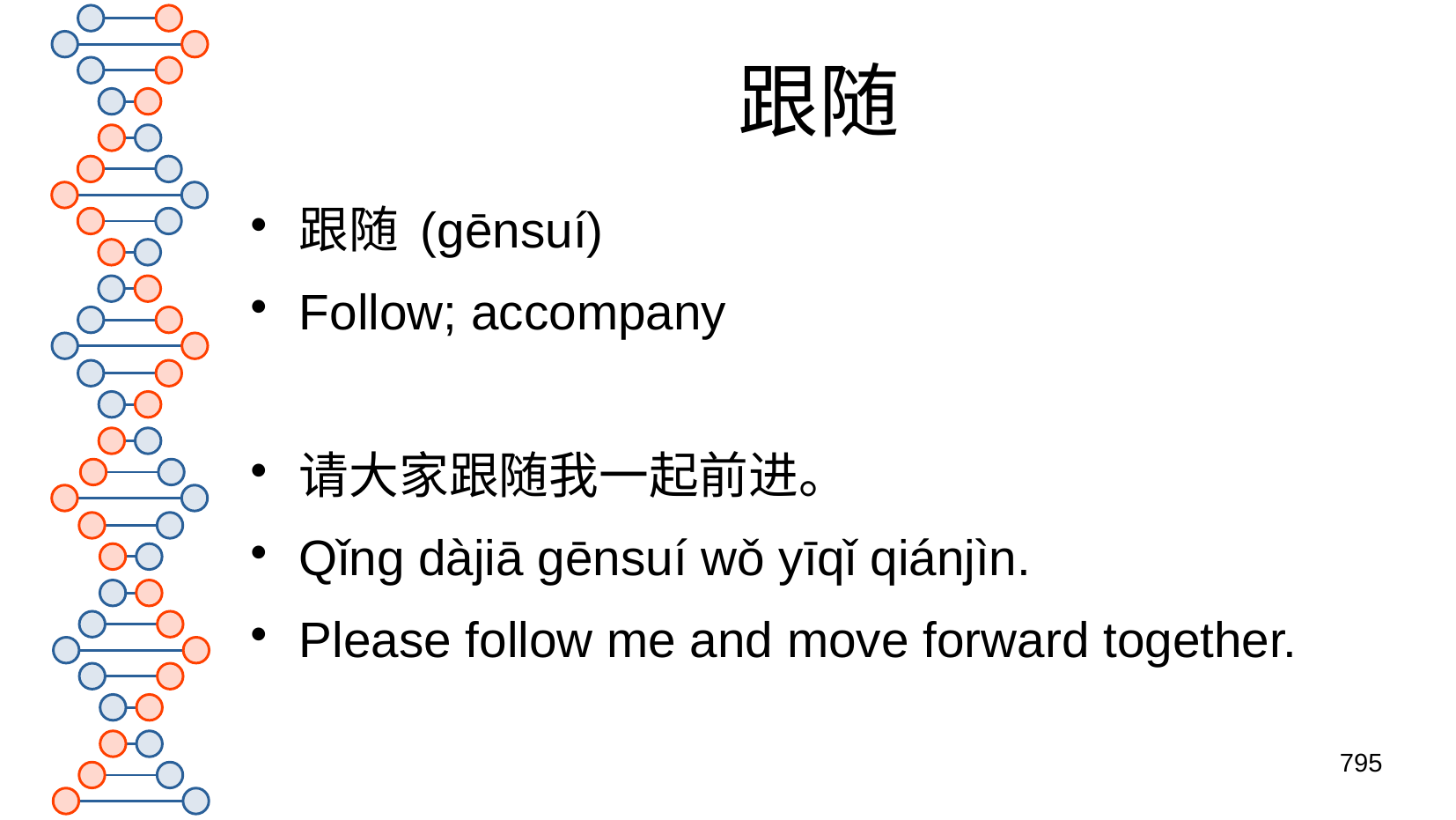

# 跟随
跟随 (gēnsuí)
Follow; accompany

请大家跟随我一起前进。
Qǐng dàjiā gēnsuí wǒ yīqǐ qiánjìn.
Please follow me and move forward together.

795